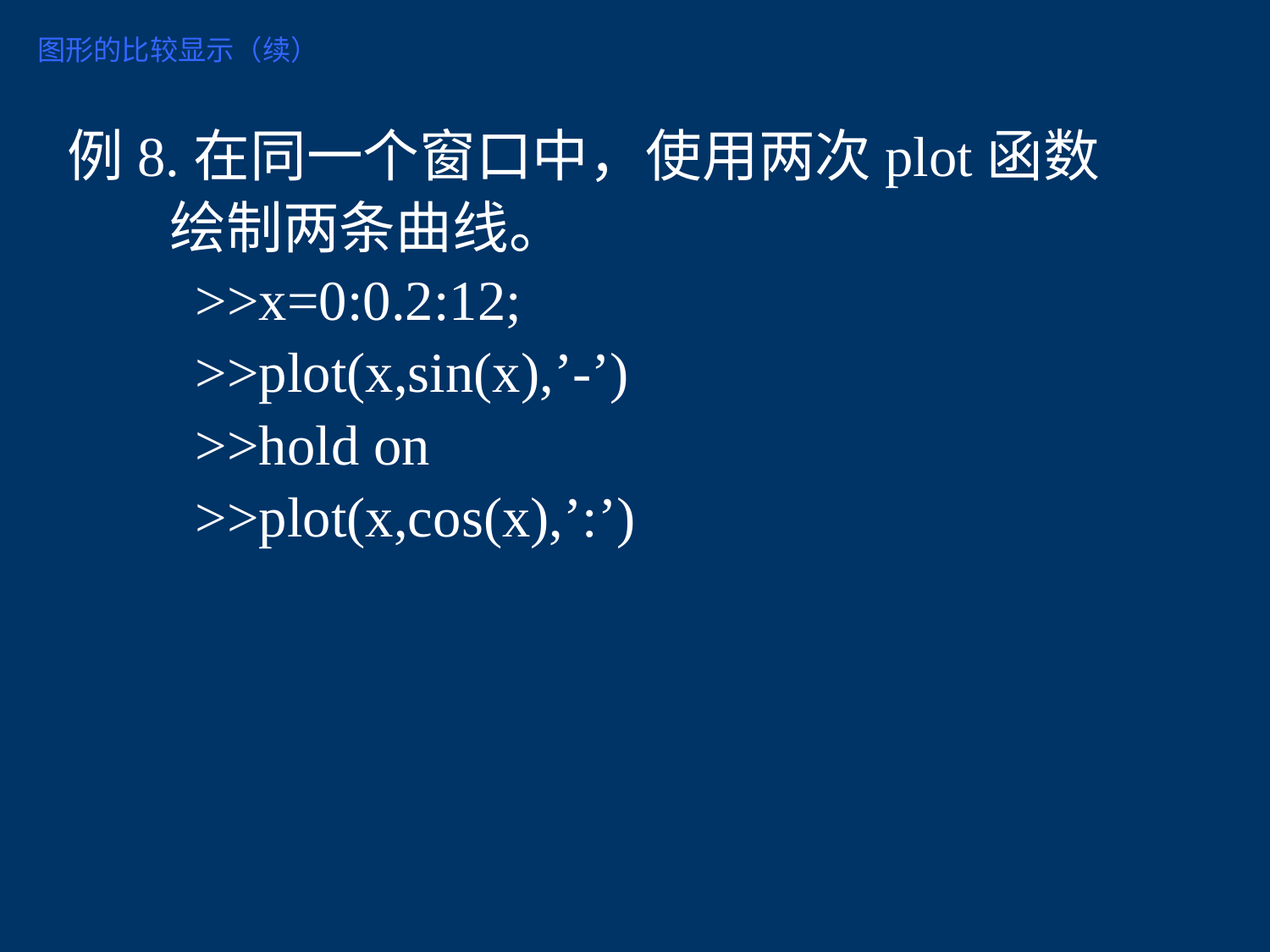

图形的比较显示（续）
例8.在同一个窗口中，使用两次plot函数
       绘制两条曲线。
         >>x=0:0.2:12;
         >>plot(x,sin(x),’-’)
         >>hold on
         >>plot(x,cos(x),’:’)